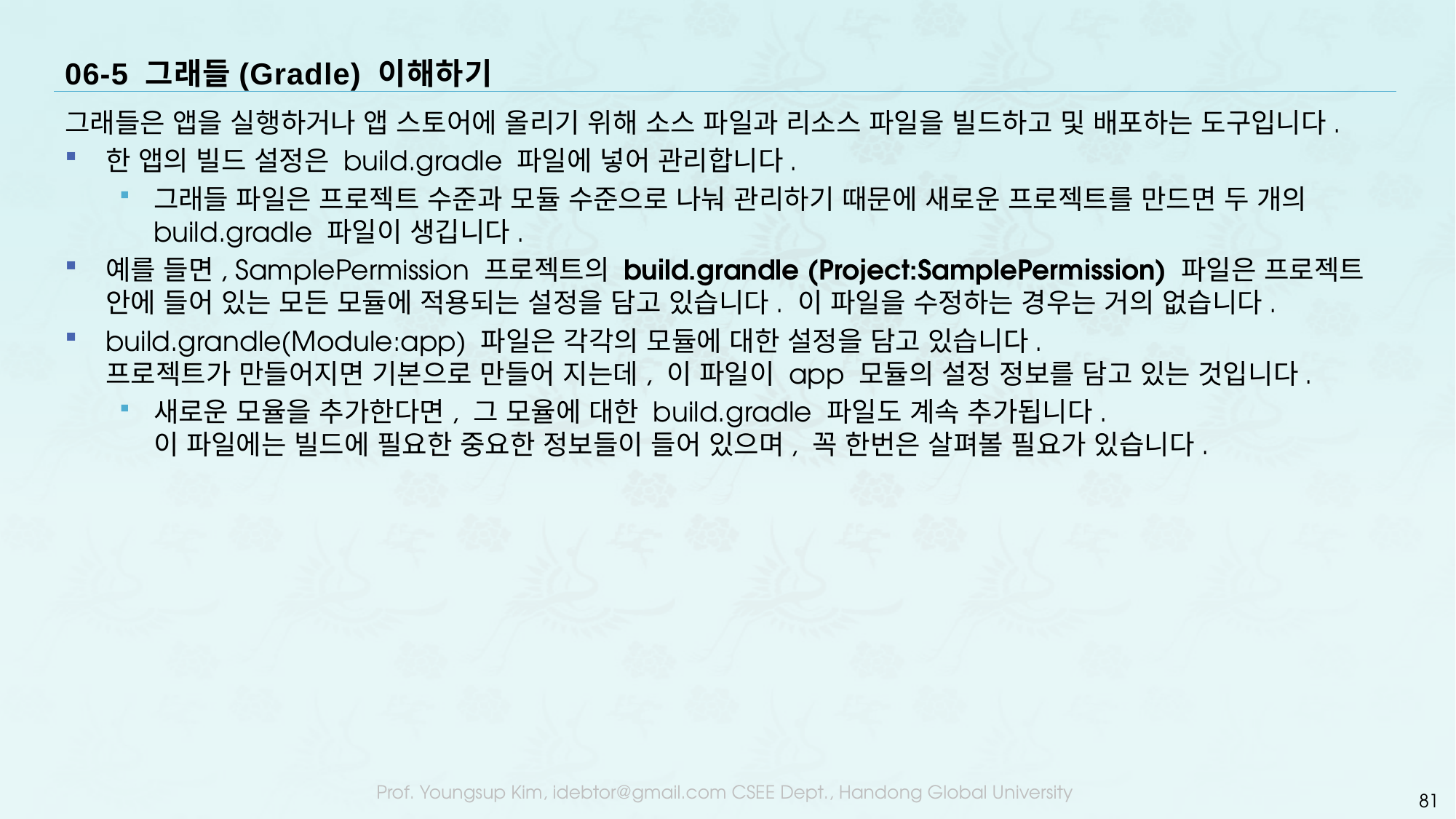

# 06-5 그래들(Gradle) 이해하기
그래들은 앱을 실행하거나 앱 스토어에 올리기 위해 소스 파일과 리소스 파일을 빌드하고 및 배포하는 도구입니다.
한 앱의 빌드 설정은 build.gradle 파일에 넣어 관리합니다.
그래들 파일은 프로젝트 수준과 모듈 수준으로 나눠 관리하기 때문에 새로운 프로젝트를 만드면 두 개의 build.gradle 파일이 생깁니다.
예를 들면, SamplePermission 프로젝트의 build.grandle (Project:SamplePermission) 파일은 프로젝트 안에 들어 있는 모든 모듈에 적용되는 설정을 담고 있습니다. 이 파일을 수정하는 경우는 거의 없습니다.
build.grandle(Module:app) 파일은 각각의 모듈에 대한 설정을 담고 있습니다.
프로젝트가 만들어지면 기본으로 만들어 지는데, 이 파일이 app 모듈의 설정 정보를 담고 있는 것입니다.
새로운 모율을 추가한다면, 그 모율에 대한 build.gradle 파일도 계속 추가됩니다.
이 파일에는 빌드에 필요한 중요한 정보들이 들어 있으며, 꼭 한번은 살펴볼 필요가 있습니다.

81